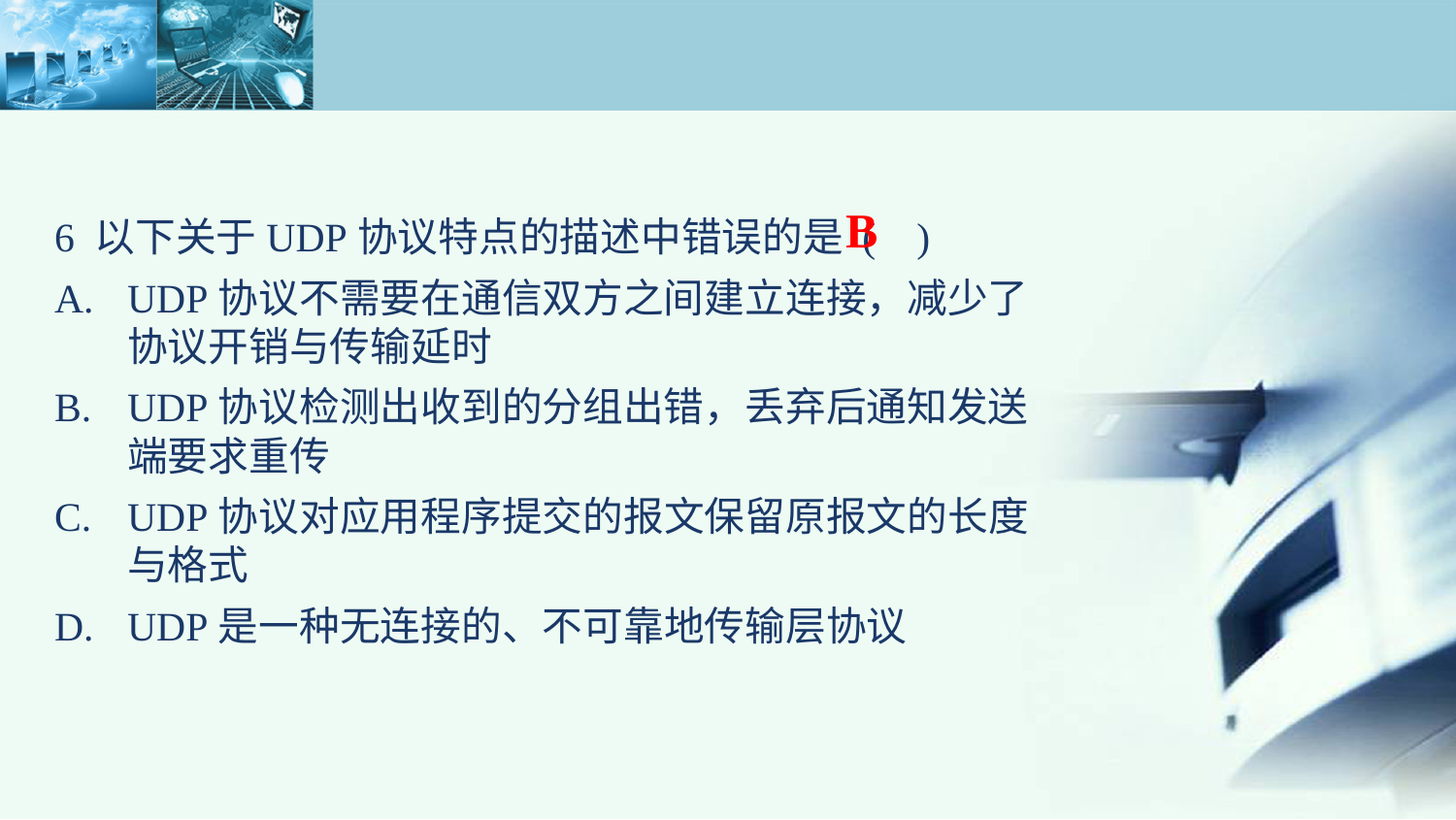

6 以下关于UDP协议特点的描述中错误的是 (    )
UDP协议不需要在通信双方之间建立连接，减少了协议开销与传输延时
UDP协议检测出收到的分组出错，丢弃后通知发送端要求重传
UDP协议对应用程序提交的报文保留原报文的长度与格式
UDP是一种无连接的、不可靠地传输层协议

B